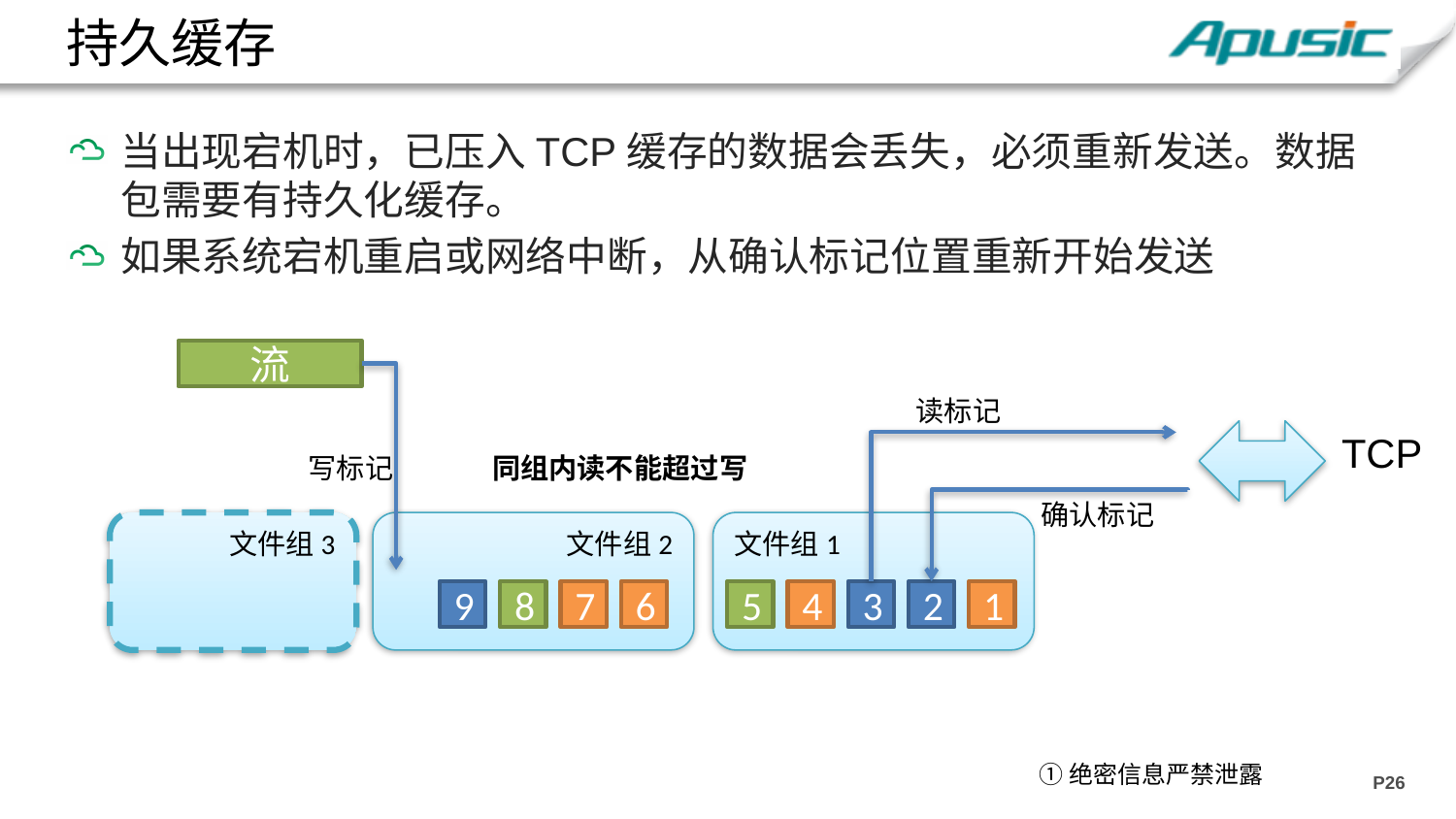

# 持久缓存
当出现宕机时，已压入TCP缓存的数据会丢失，必须重新发送。数据包需要有持久化缓存。
如果系统宕机重启或网络中断，从确认标记位置重新开始发送
流
读标记

TCP
写标记
同组内读不能超过写
确认标记
文件组3
文件组2
文件组1
9
8
7
6
5
4
3
2
1